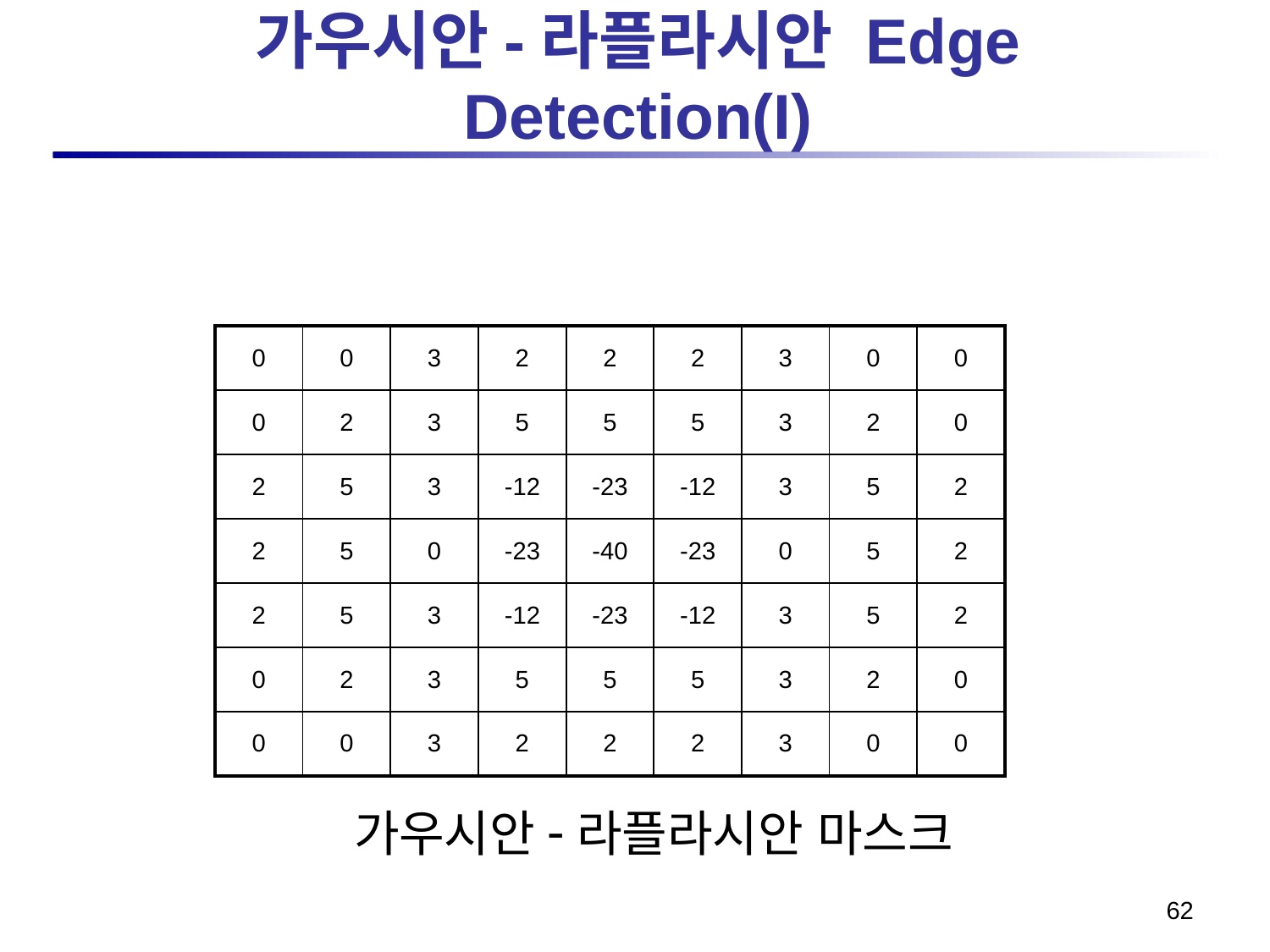

# 가우시안-라플라시안 Edge Detection(I)

| 0 | 0 | 3 | 2 | 2 | 2 | 3 | 0 | 0 |
| --- | --- | --- | --- | --- | --- | --- | --- | --- |
| 0 | 2 | 3 | 5 | 5 | 5 | 3 | 2 | 0 |
| 2 | 5 | 3 | -12 | -23 | -12 | 3 | 5 | 2 |
| 2 | 5 | 0 | -23 | -40 | -23 | 0 | 5 | 2 |
| 2 | 5 | 3 | -12 | -23 | -12 | 3 | 5 | 2 |
| 0 | 2 | 3 | 5 | 5 | 5 | 3 | 2 | 0 |
| 0 | 0 | 3 | 2 | 2 | 2 | 3 | 0 | 0 |
가우시안-라플라시안 마스크
62